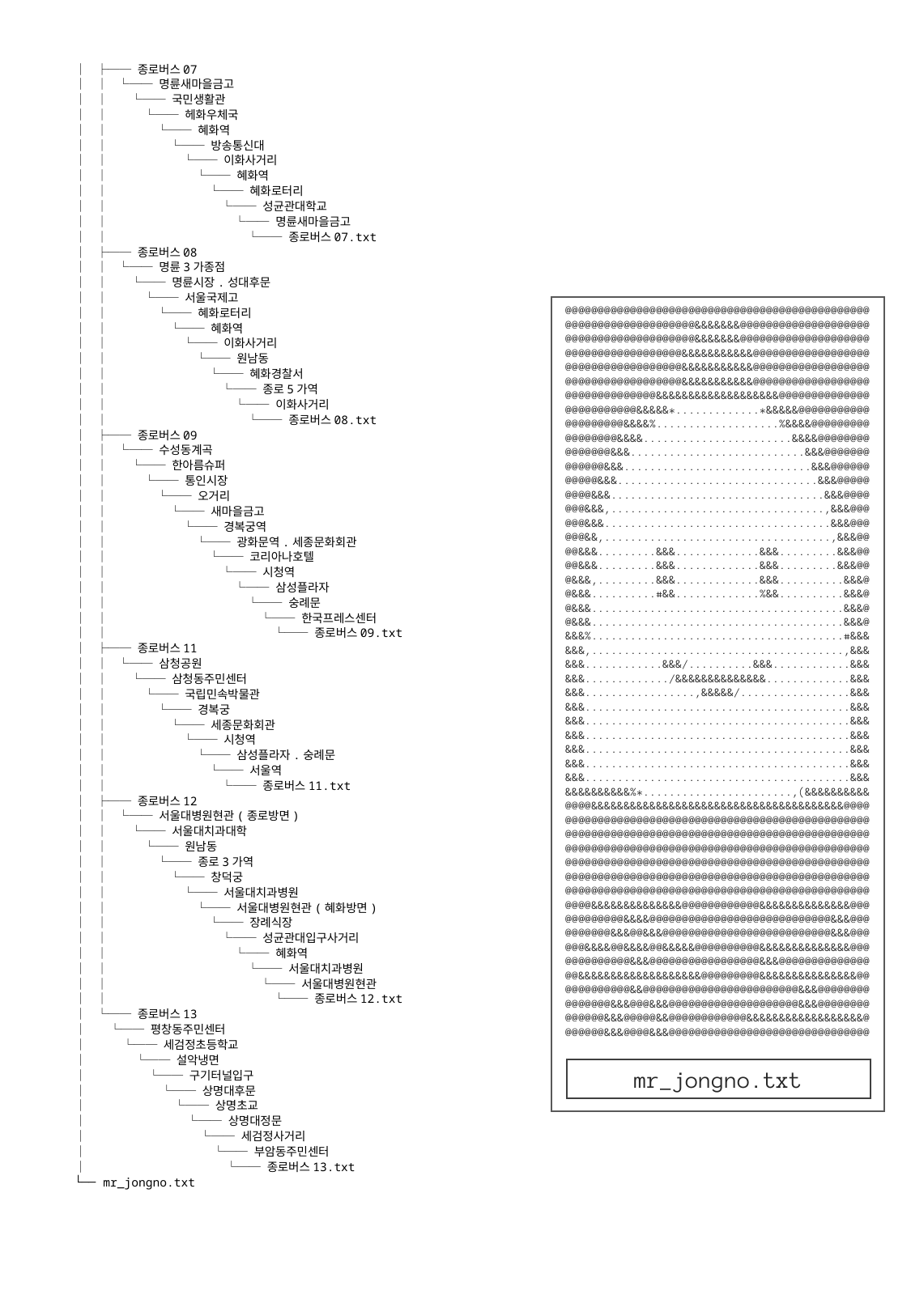

│   ├── 종로버스07
│   │   └── 명륜새마을금고
│   │       └── 국민생활관
│   │           └── 헤화우체국
│   │               └── 혜화역
│   │                   └── 방송통신대
│   │                       └── 이화사거리
│   │                           └── 혜화역
│   │                               └── 혜화로터리
│   │                                   └── 성균관대학교
│   │                                       └── 명륜새마을금고
│   │                                           └── 종로버스07.txt
│   ├── 종로버스08
│   │   └── 명륜3가종점
│   │       └── 명륜시장.성대후문
│   │           └── 서울국제고
│   │               └── 혜화로터리
│   │                   └── 혜화역
│   │                       └── 이화사거리
│   │                           └── 원남동
│   │                               └── 혜화경찰서
│   │                                   └── 종로5가역
│   │                                       └── 이화사거리
│   │                                           └── 종로버스08.txt
│   ├── 종로버스09
│   │   └── 수성동계곡
│   │       └── 한아름슈퍼
│   │           └── 통인시장
│   │               └── 오거리
│   │                   └── 새마을금고
│   │                       └── 경복궁역
│   │                           └── 광화문역.세종문화회관
│   │                               └── 코리아나호텔
│   │                                   └── 시청역
│   │                                       └── 삼성플라자
│   │                                           └── 숭례문
│   │                                               └── 한국프레스센터
│   │                                                   └── 종로버스09.txt
│   ├── 종로버스11
│   │   └── 삼청공원
│   │       └── 삼청동주민센터
│   │           └── 국립민속박물관
│   │               └── 경복궁
│   │                   └── 세종문화회관
│   │                       └── 시청역
│   │                           └── 삼성플라자.숭례문
│   │                               └── 서울역
│   │                                   └── 종로버스11.txt
│   ├── 종로버스12
│   │   └── 서울대병원현관(종로방면)
│   │       └── 서울대치과대학
│   │           └── 원남동
│   │               └── 종로3가역
│   │                   └── 창덕궁
│   │                       └── 서울대치과병원
│   │                           └── 서울대병원현관(혜화방면)
│   │                               └── 장례식장
│   │                                   └── 성균관대입구사거리
│   │                                       └── 혜화역
│   │                                           └── 서울대치과병원
│   │                                               └── 서울대병원현관
│   │                                                   └── 종로버스12.txt
│   └── 종로버스13
│       └── 평창동주민센터
│           └── 세검정초등학교
│               └── 설악냉면
│                   └── 구기터널입구
│                       └── 상명대후문
│                           └── 상명초교
│                               └── 상명대정문
│                                   └── 세검정사거리
│                                       └── 부암동주민센터
│                                           └── 종로버스13.txt
└── mr_jongno.txt
@@@@@@@@@@@@@@@@@@@@@@@@@@@@@@@@@@@@@@@@@@@@@@@
@@@@@@@@@@@@@@@@@@@@&&&&&&&@@@@@@@@@@@@@@@@@@@@
@@@@@@@@@@@@@@@@@@@@&&&&&&&@@@@@@@@@@@@@@@@@@@@
@@@@@@@@@@@@@@@@@@&&&&&&&&&&&@@@@@@@@@@@@@@@@@@
@@@@@@@@@@@@@@@@@@&&&&&&&&&&&@@@@@@@@@@@@@@@@@@
@@@@@@@@@@@@@@@@@@&&&&&&&&&&&@@@@@@@@@@@@@@@@@@
@@@@@@@@@@@@@@&&&&&&&&&&&&&&&&&&&@@@@@@@@@@@@@@
@@@@@@@@@@@&&&&&*.............*&&&&&@@@@@@@@@@@
@@@@@@@@@&&&&%...................%&&&&@@@@@@@@@
@@@@@@@@&&&&.......................&&&&@@@@@@@@
@@@@@@@&&&...........................&&&@@@@@@@
@@@@@@&&&.............................&&&@@@@@@
@@@@@&&&...............................&&&@@@@@
@@@@&&&.................................&&&@@@@
@@@&&&,.................................,&&&@@@
@@@&&&...................................&&&@@@
@@@&&,...................................,&&&@@
@@&&&.........&&&.............&&&.........&&&@@
@@&&&.........&&&.............&&&.........&&&@@
@&&&,.........&&&.............&&&..........&&&@
@&&&..........#&&.............%&&..........&&&@
@&&&.......................................&&&@
@&&&.......................................&&&@
&&&%.......................................#&&&
&&&,.......................................,&&&
&&&............&&&/..........&&&............&&&
&&&............./&&&&&&&&&&&&&&.............&&&
&&&.................,&&&&&/.................&&&
&&&.........................................&&&
&&&.........................................&&&
&&&.........................................&&&
&&&.........................................&&&
&&&.........................................&&&
&&&.........................................&&&
&&&&&&&&&&%*.......................,(&&&&&&&&&&
@@@@&&&&&&&&&&&&&&&&&&&&&&&&&&&&&&&&&&&&&&&@@@@
@@@@@@@@@@@@@@@@@@@@@@@@@@@@@@@@@@@@@@@@@@@@@@@
@@@@@@@@@@@@@@@@@@@@@@@@@@@@@@@@@@@@@@@@@@@@@@@
@@@@@@@@@@@@@@@@@@@@@@@@@@@@@@@@@@@@@@@@@@@@@@@
@@@@@@@@@@@@@@@@@@@@@@@@@@@@@@@@@@@@@@@@@@@@@@@
@@@@@@@@@@@@@@@@@@@@@@@@@@@@@@@@@@@@@@@@@@@@@@@
@@@@@@@@@@@@@@@@@@@@@@@@@@@@@@@@@@@@@@@@@@@@@@@
@@@@&&&&&&&&&&&&&&@@@@@@@@@@@@&&&&&&&&&&&&&&@@@
@@@@@@@@@&&&&@@@@@@@@@@@@@@@@@@@@@@@@@@@@&&&@@@
@@@@@@@&&&@@&&&@@@@@@@@@@@@@@@@@@@@@@@@@@&&&@@@
@@@&&&&@@&&&&@@&&&&&@@@@@@@@@@&&&&&&&&&&&&&&@@@
@@@@@@@@@@&&&@@@@@@@@@@@@@@@@@&&&@@@@@@@@@@@@@@
@@&&&&&&&&&&&&&&&&&&&@@@@@@@@@&&&&&&&&&&&&&&&@@
@@@@@@@@@@&&@@@@@@@@@@@@@@@@@@@@@@@@&&&@@@@@@@@
@@@@@@@&&&@@@&&&@@@@@@@@@@@@@@@@@@@@&&&@@@@@@@@
@@@@@@&&&@@@@@&&@@@@@@@@@@@@&&&&&&&&&&&&&&&&&&@
@@@@@@&&&@@@@&&&@@@@@@@@@@@@@@@@@@@@@@@@@@@@@@@
mr_jongno.txt